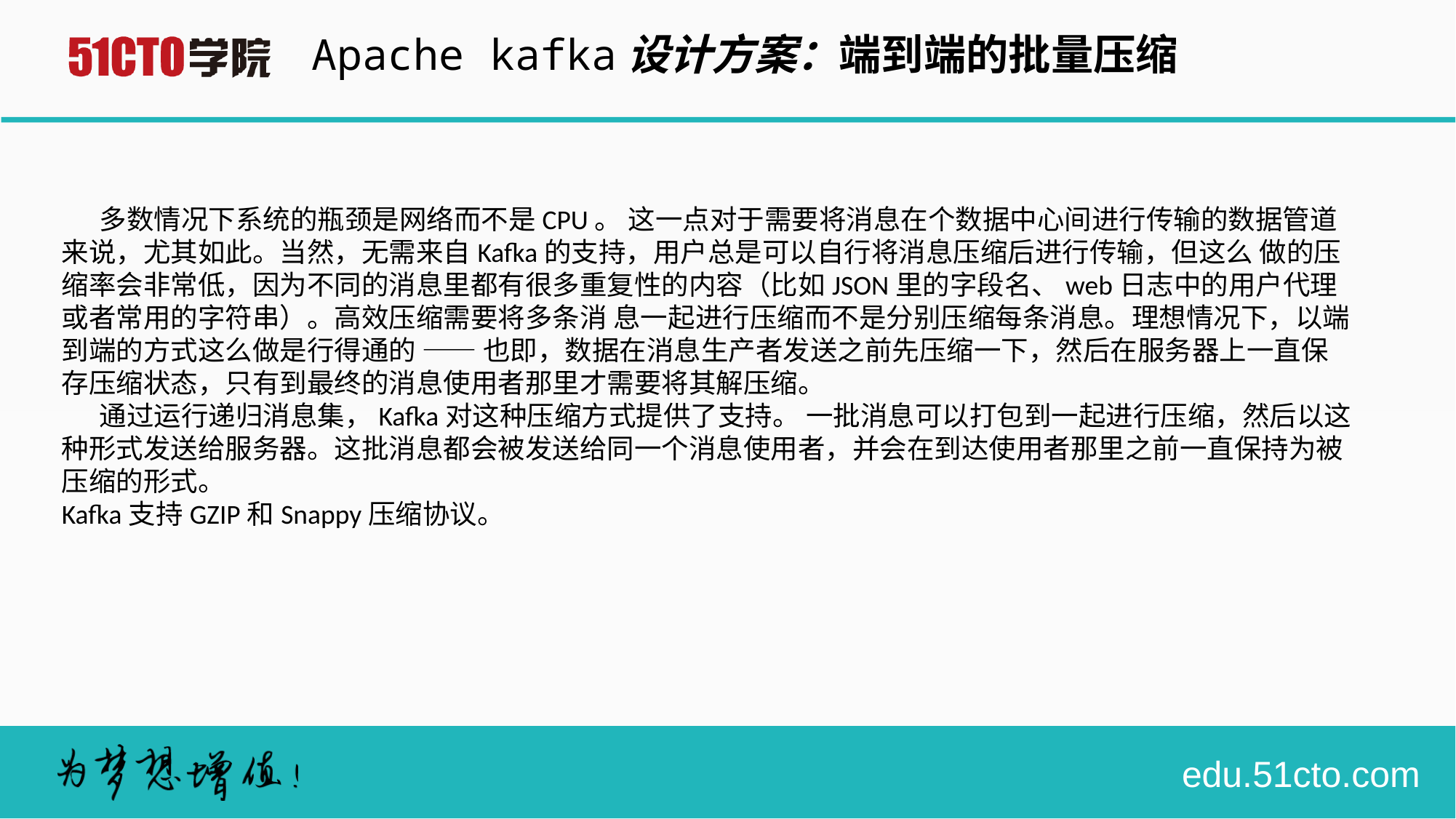

Apache kafka设计方案：端到端的批量压缩
     多数情况下系统的瓶颈是网络而不是CPU。 这一点对于需要将消息在个数据中心间进行传输的数据管道来说，尤其如此。当然，无需来自Kafka的支持，用户总是可以自行将消息压缩后进行传输，但这么 做的压缩率会非常低，因为不同的消息里都有很多重复性的内容（比如JSON里的字段名、web日志中的用户代理或者常用的字符串）。高效压缩需要将多条消 息一起进行压缩而不是分别压缩每条消息。理想情况下，以端到端的方式这么做是行得通的 —— 也即，数据在消息生产者发送之前先压缩一下，然后在服务器上一直保存压缩状态，只有到最终的消息使用者那里才需要将其解压缩。
     通过运行递归消息集，Kafka对这种压缩方式提供了支持。 一批消息可以打包到一起进行压缩，然后以这种形式发送给服务器。这批消息都会被发送给同一个消息使用者，并会在到达使用者那里之前一直保持为被压缩的形式。
Kafka支持GZIP和Snappy压缩协议。